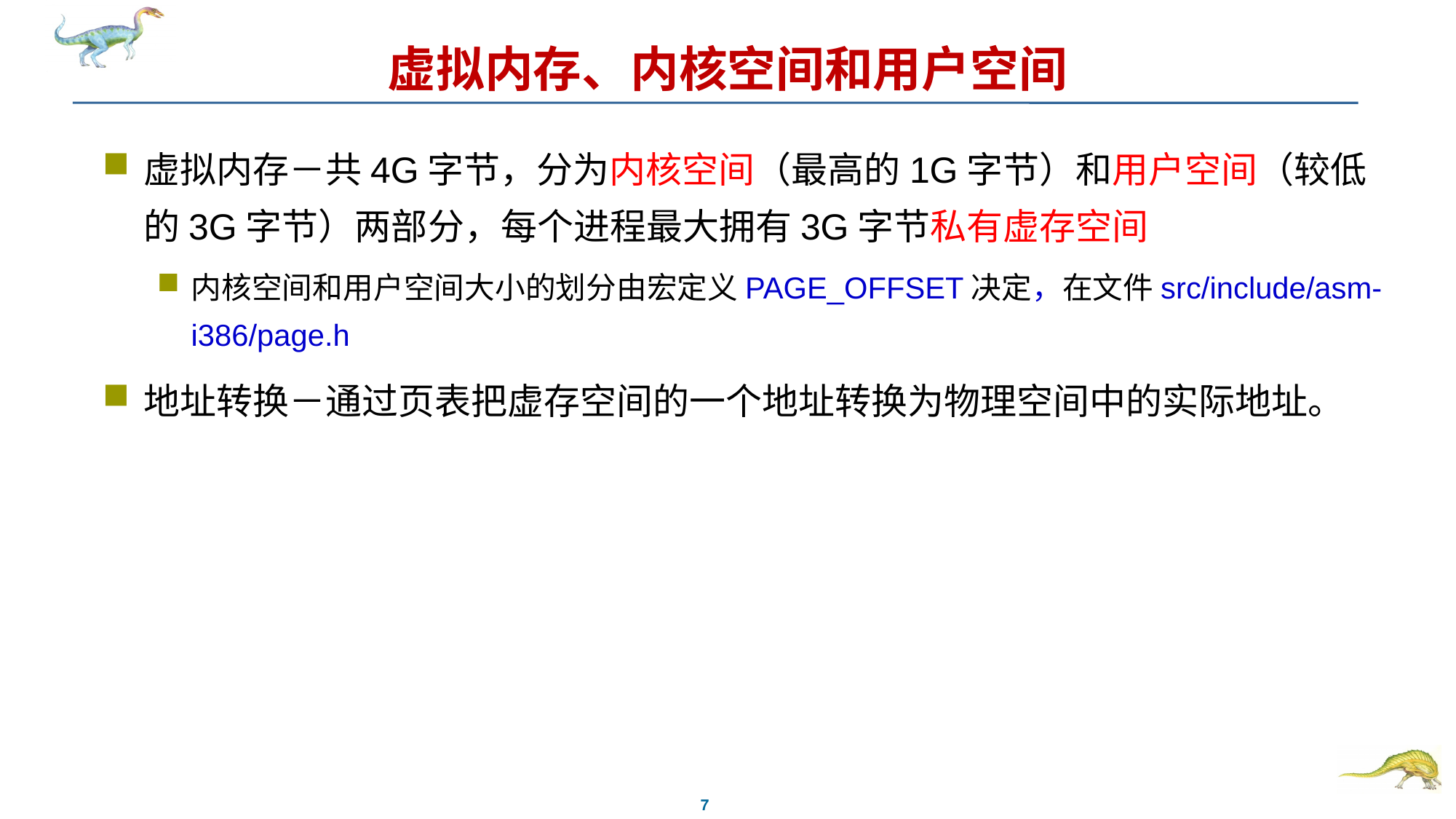

# 虚拟内存、内核空间和用户空间
虚拟内存－共4G字节，分为内核空间（最高的1G字节）和用户空间（较低的3G字节）两部分，每个进程最大拥有3G字节私有虚存空间
内核空间和用户空间大小的划分由宏定义PAGE_OFFSET决定，在文件src/include/asm-i386/page.h
地址转换－通过页表把虚存空间的一个地址转换为物理空间中的实际地址。